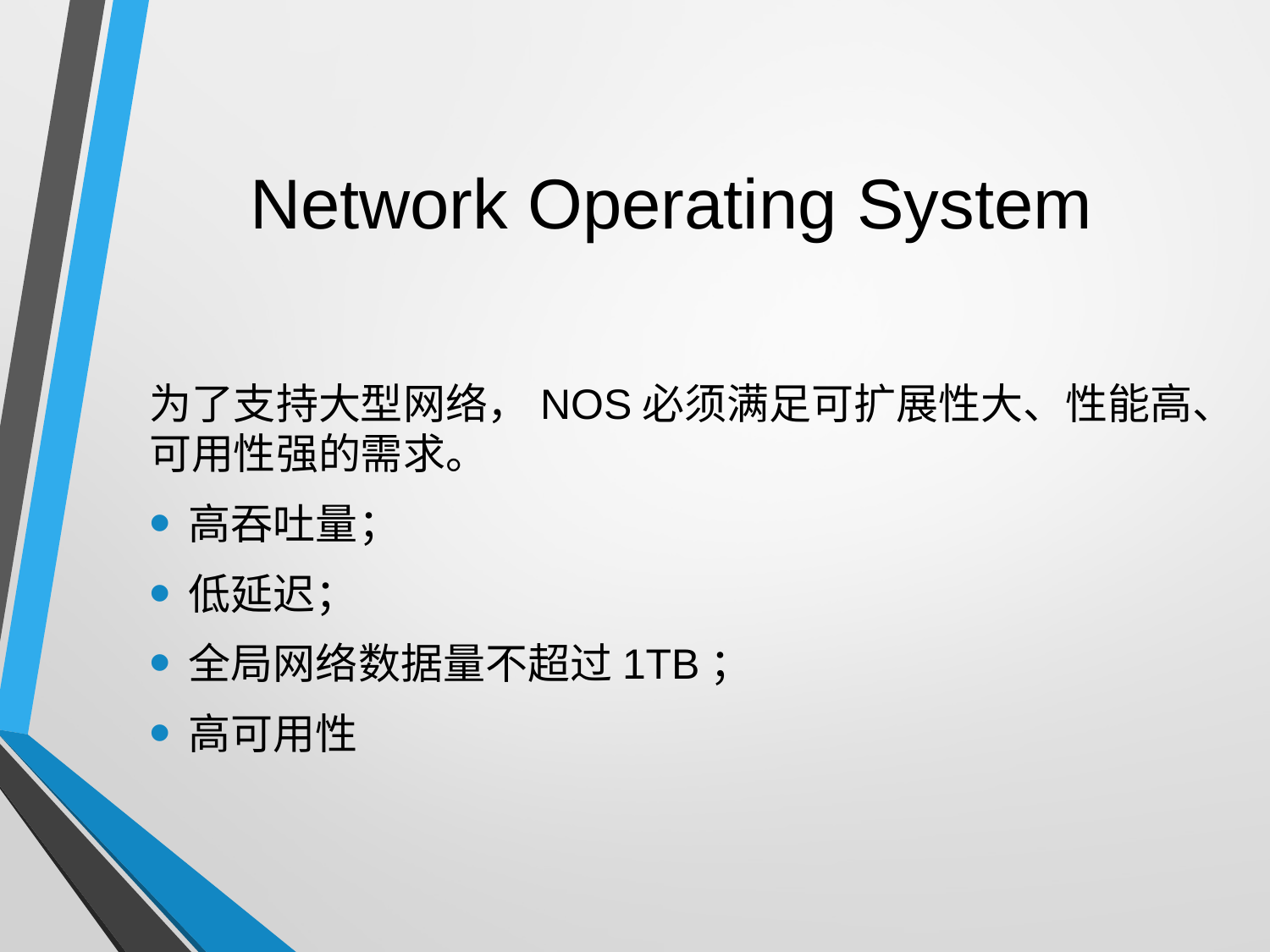

# Network Operating System
为了支持大型网络，NOS必须满足可扩展性大、性能高、可用性强的需求。
高吞吐量；
低延迟；
全局网络数据量不超过1TB；
高可用性